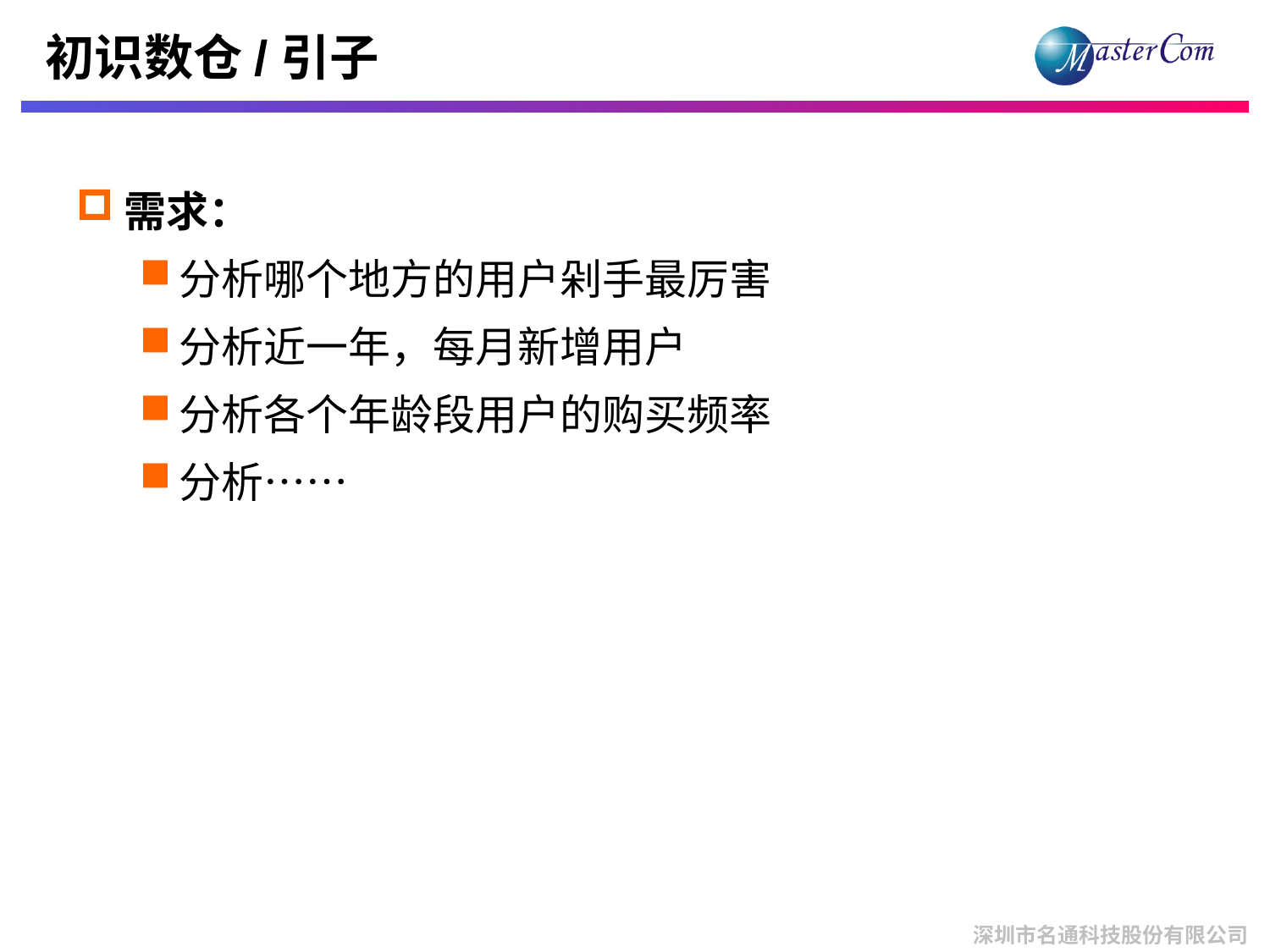

# 初识数仓/引子
需求：
分析哪个地方的用户剁手最厉害
分析近一年，每月新增用户
分析各个年龄段用户的购买频率
分析……